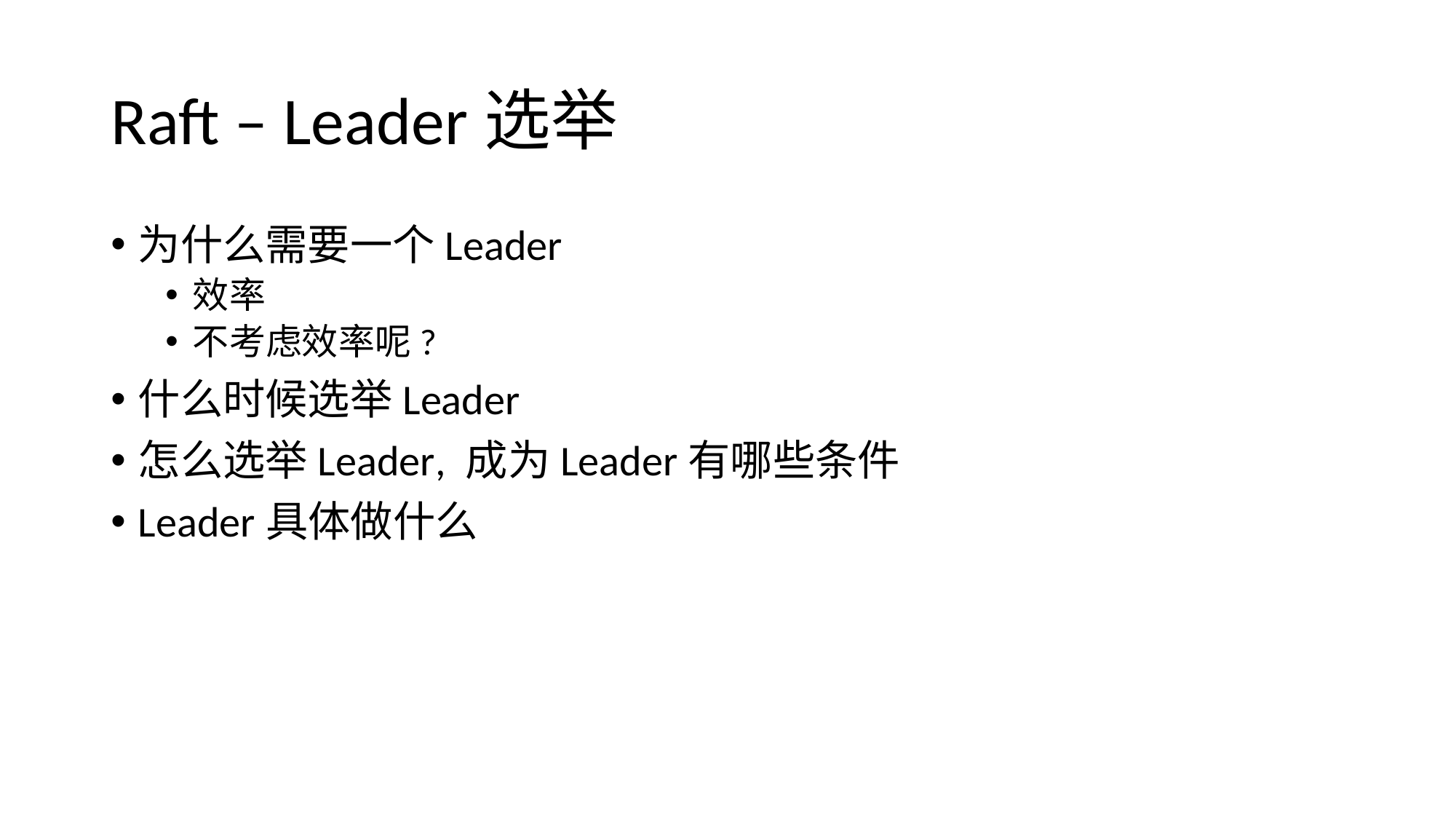

# Raft – Leader选举
为什么需要一个Leader
效率
不考虑效率呢?
什么时候选举Leader
怎么选举Leader, 成为Leader有哪些条件
Leader具体做什么